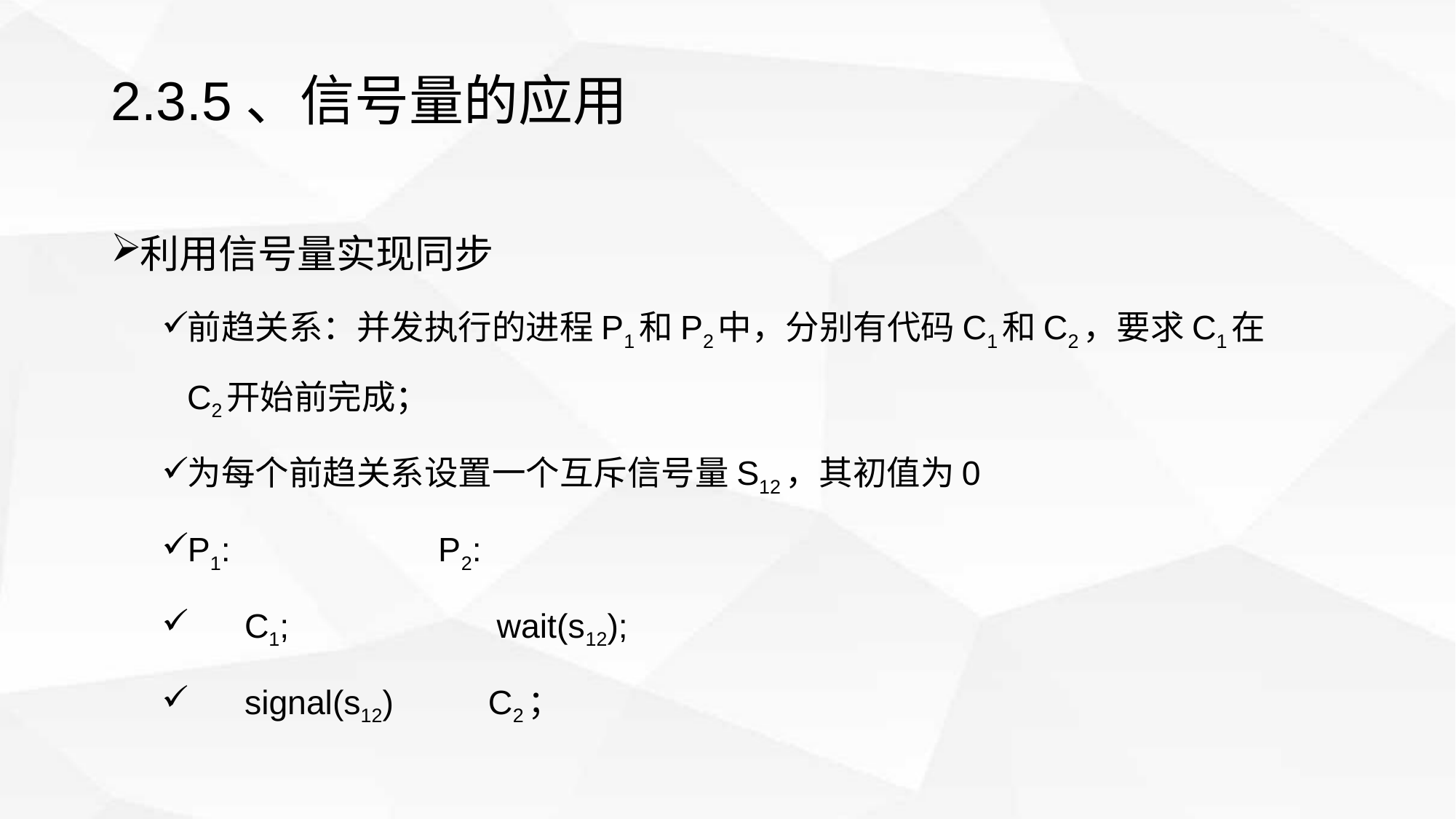

# 2.3.5、信号量的应用
利用信号量实现同步
前趋关系：并发执行的进程P1和P2中，分别有代码C1和C2，要求C1在C2开始前完成；
为每个前趋关系设置一个互斥信号量S12，其初值为0
P1:                      P2:
      C1;                      wait(s12);
      signal(s12)          C2；